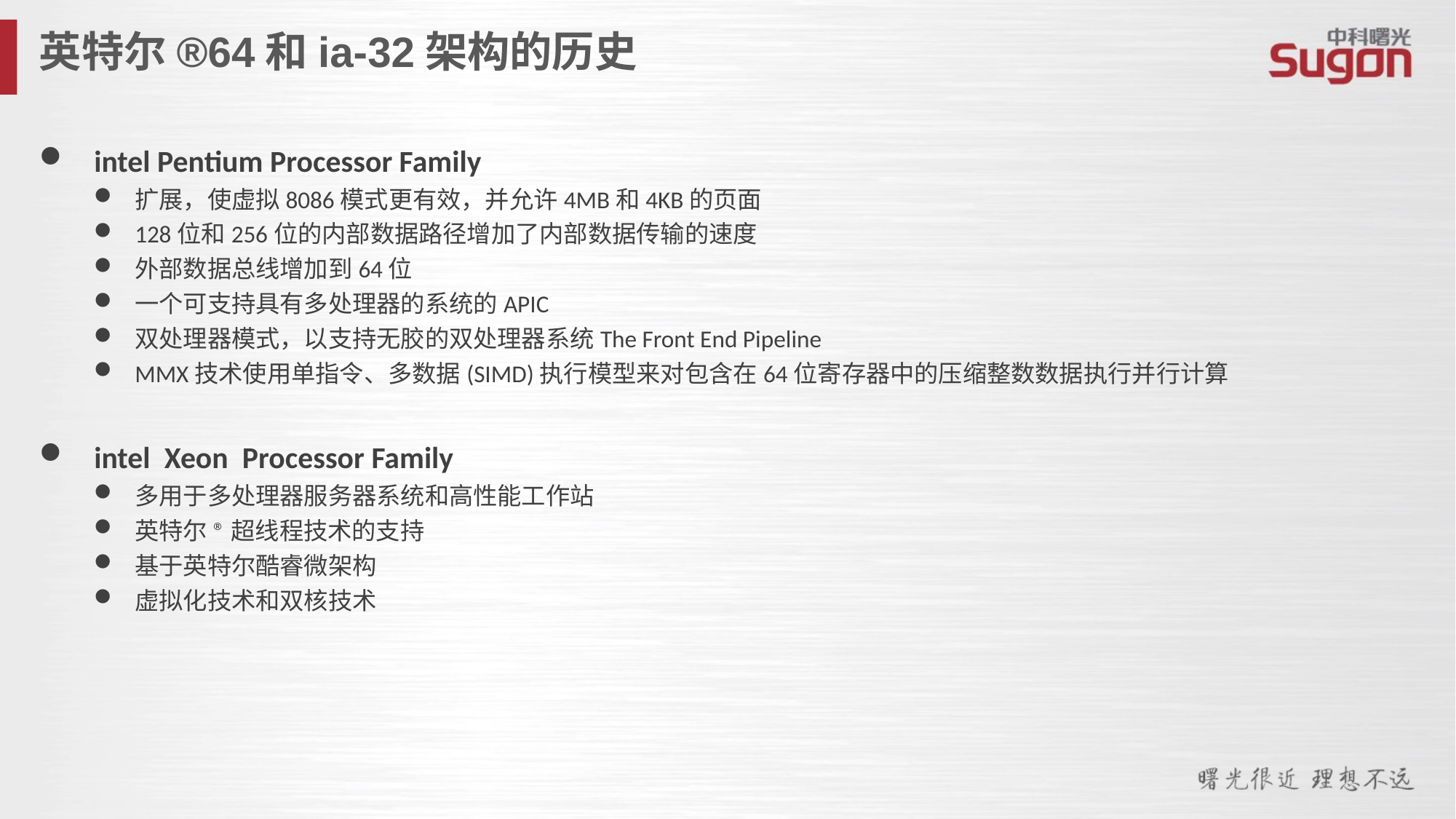

英特尔®64和ia-32架构的历史

  intel Pentium Processor Family
扩展，使虚拟8086模式更有效，并允许4MB和4KB的页面
128位和256位的内部数据路径增加了内部数据传输的速度
外部数据总线增加到64位
一个可支持具有多处理器的系统的APIC
双处理器模式，以支持无胶的双处理器系统The Front End Pipeline
MMX技术使用单指令、多数据(SIMD)执行模型来对包含在64位寄存器中的压缩整数数据执行并行计算

  intel  Xeon  Processor Family
多用于多处理器服务器系统和高性能工作站
英特尔®超线程技术的支持
基于英特尔酷睿微架构
虚拟化技术和双核技术